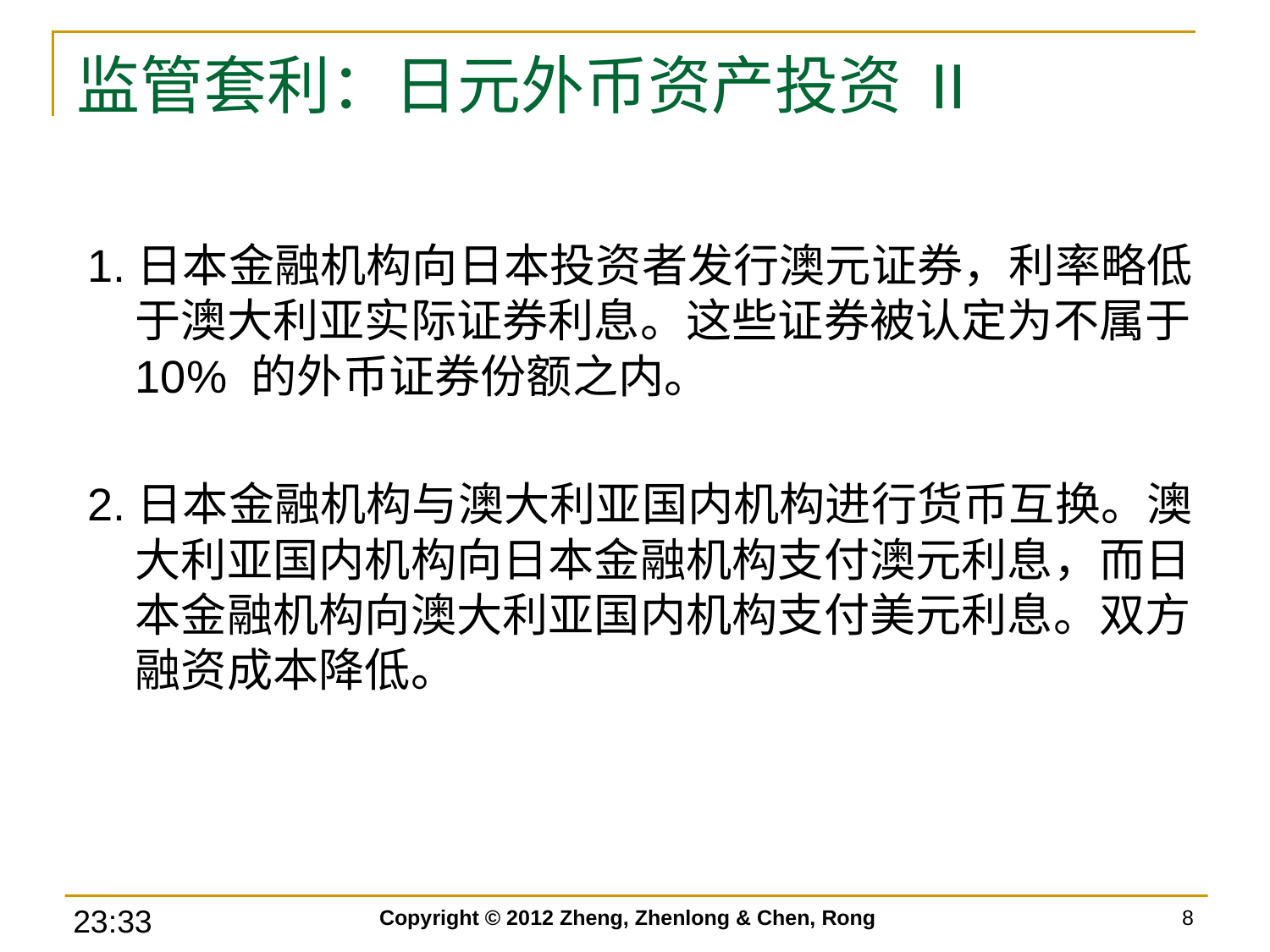

# 监管套利：日元外币资产投资 II

1.日本金融机构向日本投资者发行澳元证券，利率略低于澳大利亚实际证券利息。这些证券被认定为不属于 10% 的外币证券份额之内。

2.日本金融机构与澳大利亚国内机构进行货币互换。澳大利亚国内机构向日本金融机构支付澳元利息，而日本金融机构向澳大利亚国内机构支付美元利息。双方融资成本降低。

Copyright © 2012 Zheng, Zhenlong & Chen, Rong
8